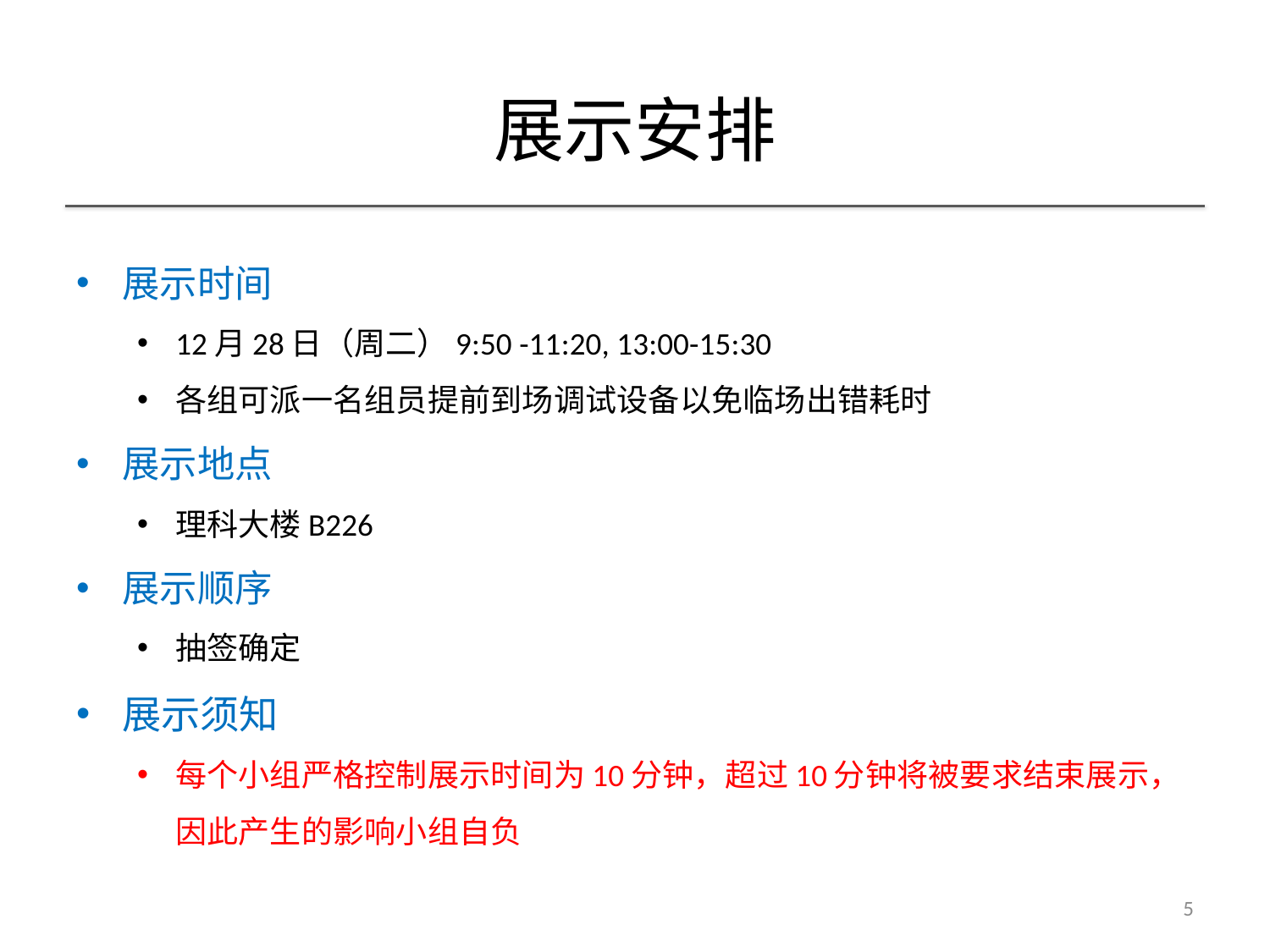

# 展示安排
展示时间
12月28日（周二）9:50 -11:20, 13:00-15:30
各组可派一名组员提前到场调试设备以免临场出错耗时
展示地点
理科大楼B226
展示顺序
抽签确定
展示须知
每个小组严格控制展示时间为10分钟，超过10分钟将被要求结束展示，因此产生的影响小组自负

5